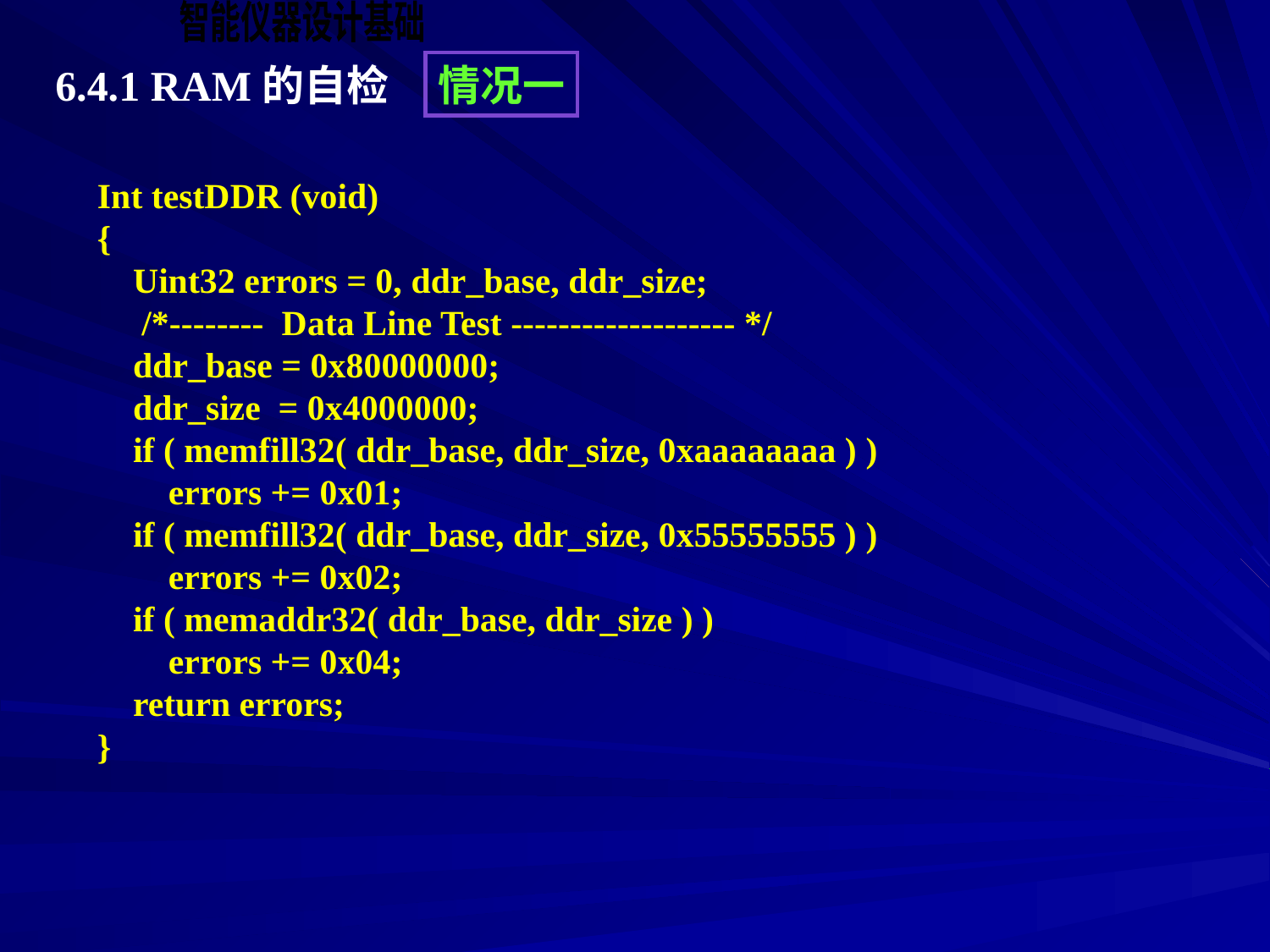

6.4.1 RAM的自检
情况一
Int testDDR (void)
{
    Uint32 errors = 0, ddr_base, ddr_size;
     /*--------  Data Line Test ------------------- */
    ddr_base = 0x80000000;
    ddr_size  = 0x4000000;
    if ( memfill32( ddr_base, ddr_size, 0xaaaaaaaa ) )
        errors += 0x01;
    if ( memfill32( ddr_base, ddr_size, 0x55555555 ) )
        errors += 0x02;
    if ( memaddr32( ddr_base, ddr_size ) )
        errors += 0x04;
    return errors;
}